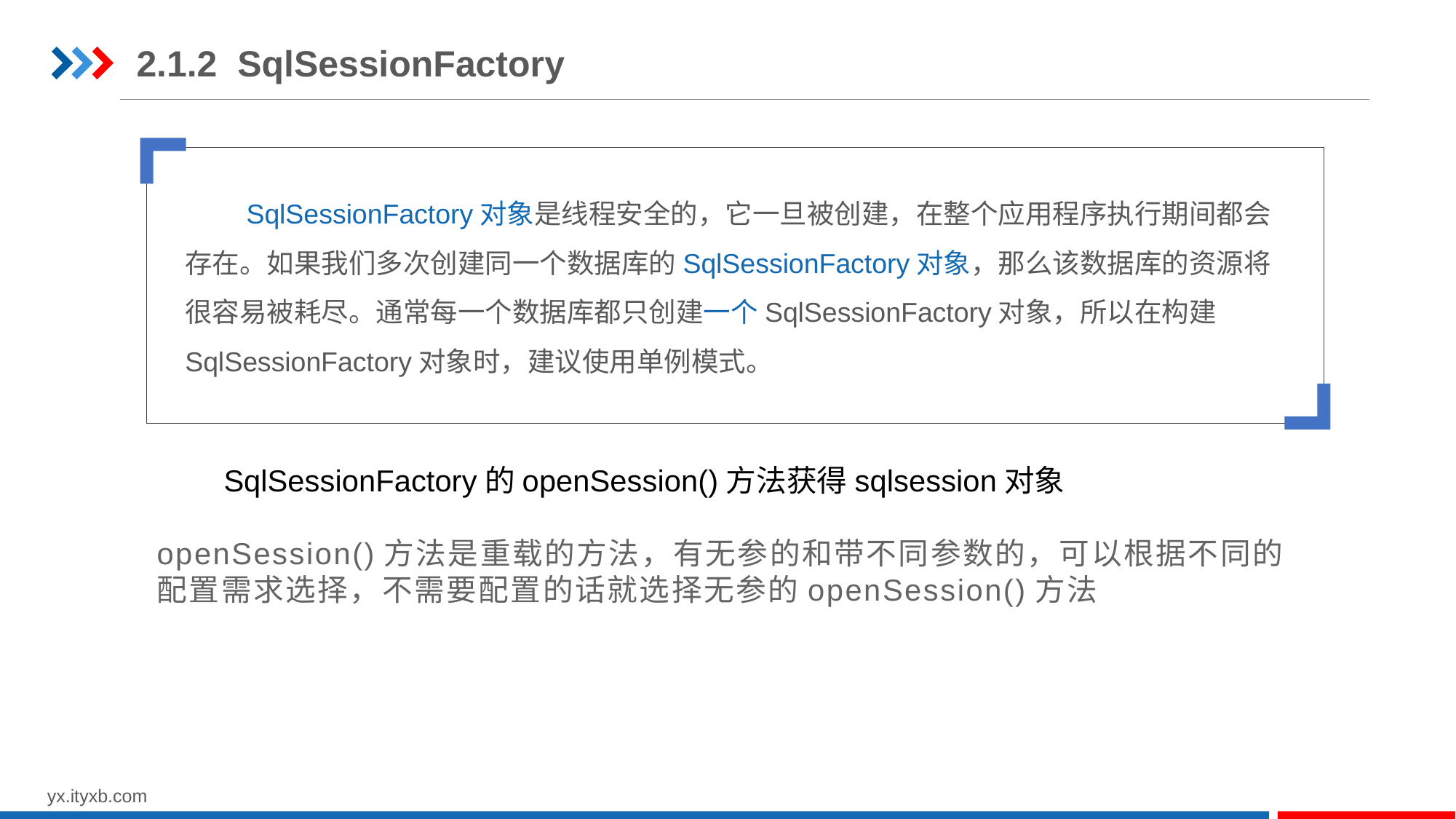

2.1.2  SqlSessionFactory

        SqlSessionFactory对象是线程安全的，它一旦被创建，在整个应用程序执行期间都会存在。如果我们多次创建同一个数据库的SqlSessionFactory对象，那么该数据库的资源将很容易被耗尽。通常每一个数据库都只创建一个SqlSessionFactory对象，所以在构建SqlSessionFactory对象时，建议使用单例模式。

        SqlSessionFactory的openSession()方法获得sqlsession对象

openSession()方法是重载的方法，有无参的和带不同参数的，可以根据不同的
配置需求选择，不需要配置的话就选择无参的openSession()方法